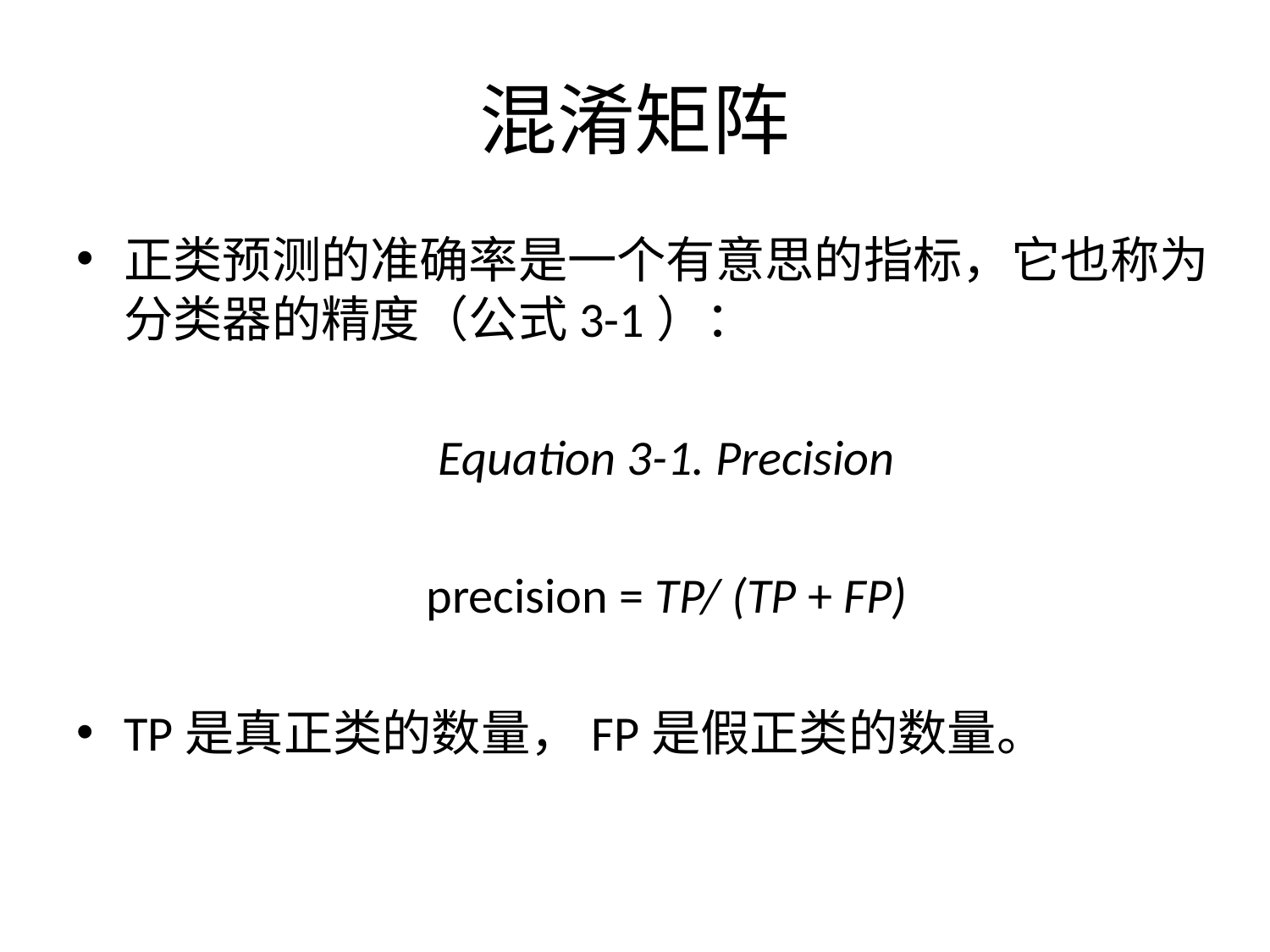

# 混淆矩阵
正类预测的准确率是一个有意思的指标，它也称为分类器的精度（公式3-1）：

Equation 3-1. Precision

precision = TP/ (TP + FP)

TP是真正类的数量，FP是假正类的数量。